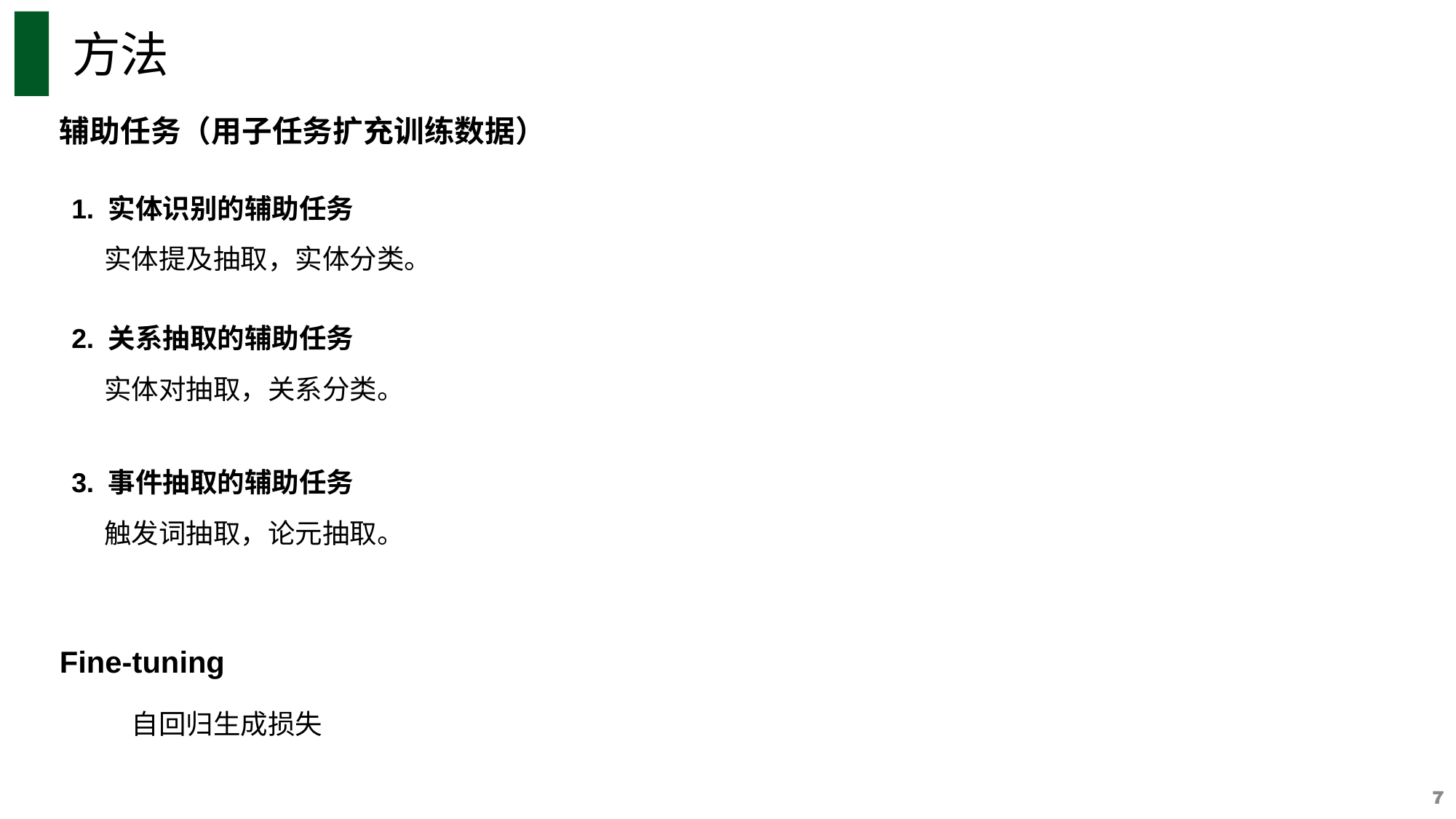

方法
辅助任务（用子任务扩充训练数据）
1. 实体识别的辅助任务
实体提及抽取，实体分类。
2. 关系抽取的辅助任务
实体对抽取，关系分类。
3. 事件抽取的辅助任务
触发词抽取，论元抽取。
Fine-tuning
自回归生成损失
7